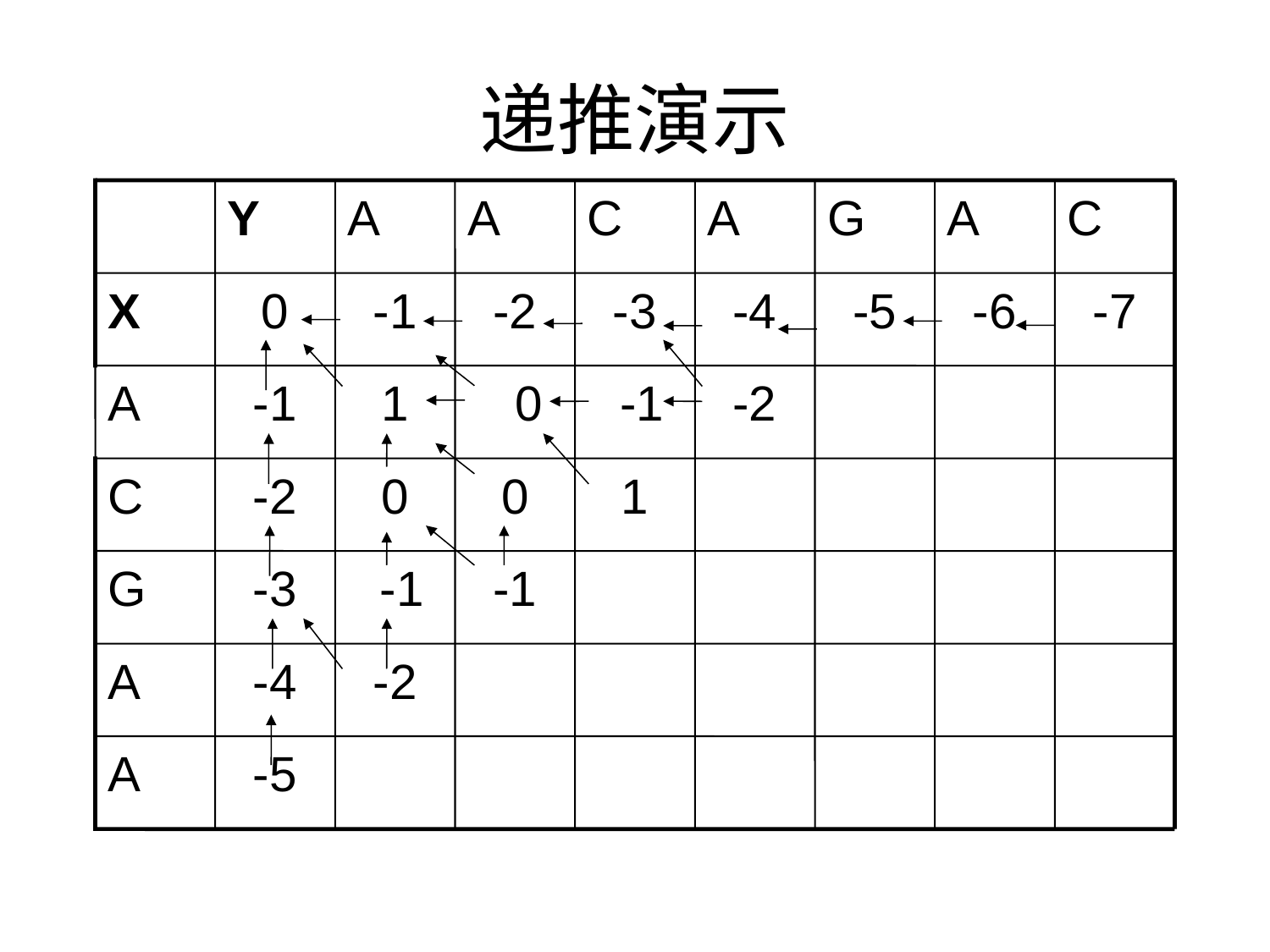

# 递推演示

Y

A

A

C

A

G

A

C

X

0
-1
-2
-3
-4
-5
-6
-7

A

-1
1
  0
 -1
-2

C

-2
0
0
1

G

-3
 -1
-1

A

-4
-2

A

-5